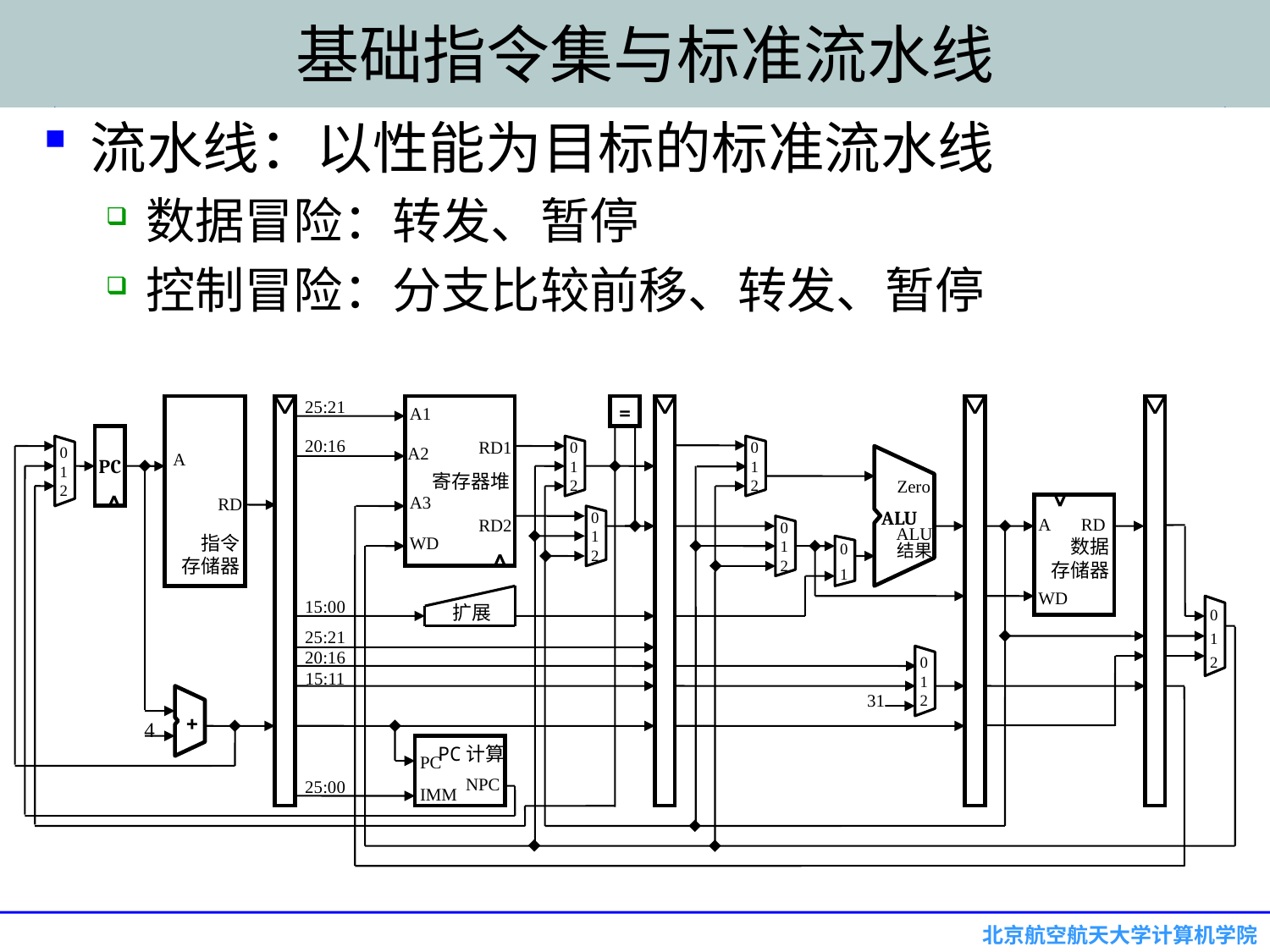

# 基础指令集与标准流水线
流水线：以性能为目标的标准流水线
数据冒险：转发、暂停
控制冒险：分支比较前移、转发、暂停

指令
存储器
25:21
寄存器堆
A1
RD1
A2
A3
RD2
WD
=

PC

20:16
0
1
2
0
1
2
0
1
2

Zero

ALU
ALU
结果
A

RD

数据
存储器
A       RD
WD

0
1
2

0
1
2

0

1

扩展
15:00

0
1
2

25:21

20:16
0
1
2

15:11
+

31

4

PC计算
PC

IMM
NPC

25:00